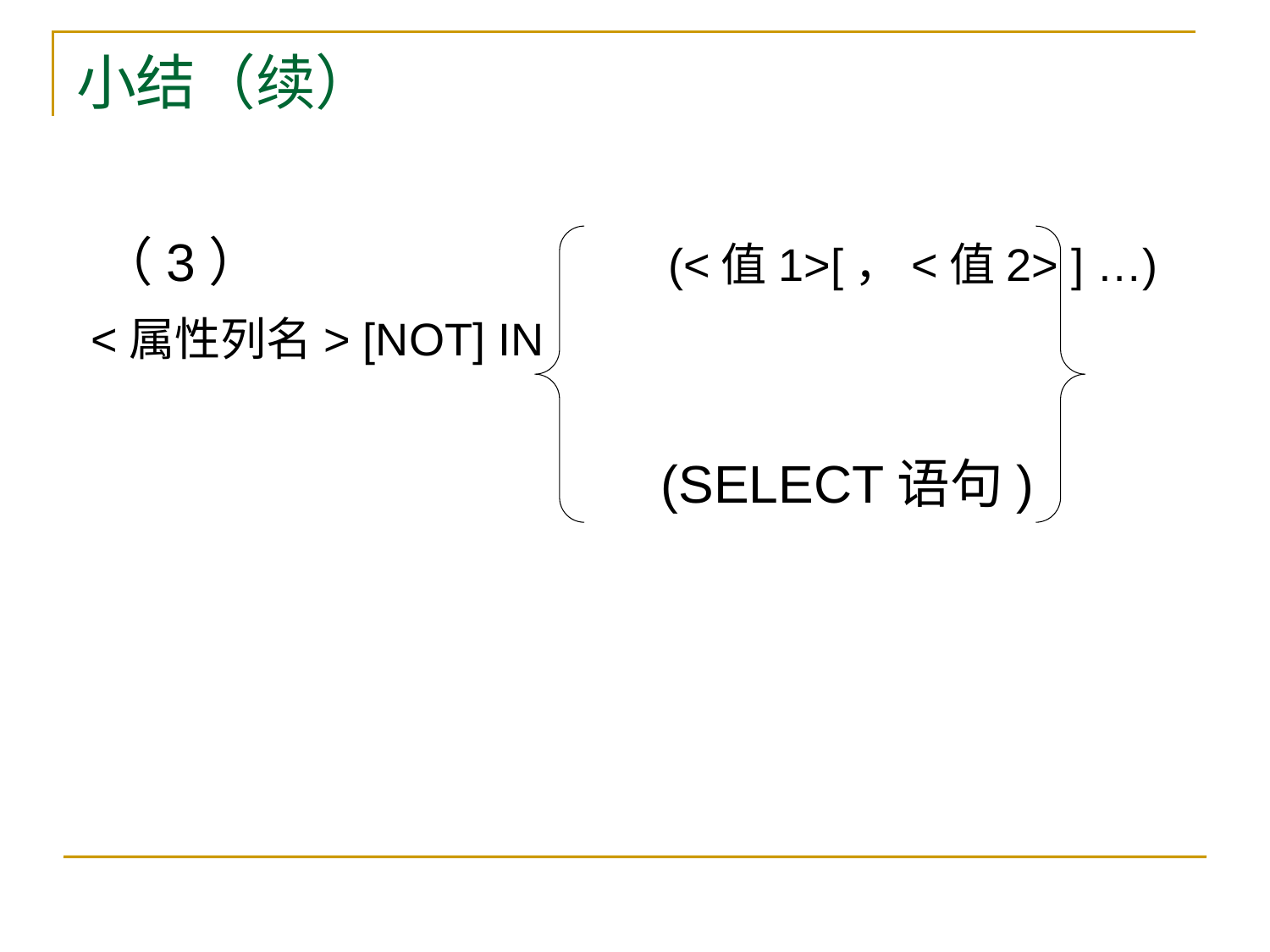

# 小结（续）
 （3）                      	  (<值1>[，<值2> ] …)
 <属性列名> [NOT] IN

					  (SELECT语句)